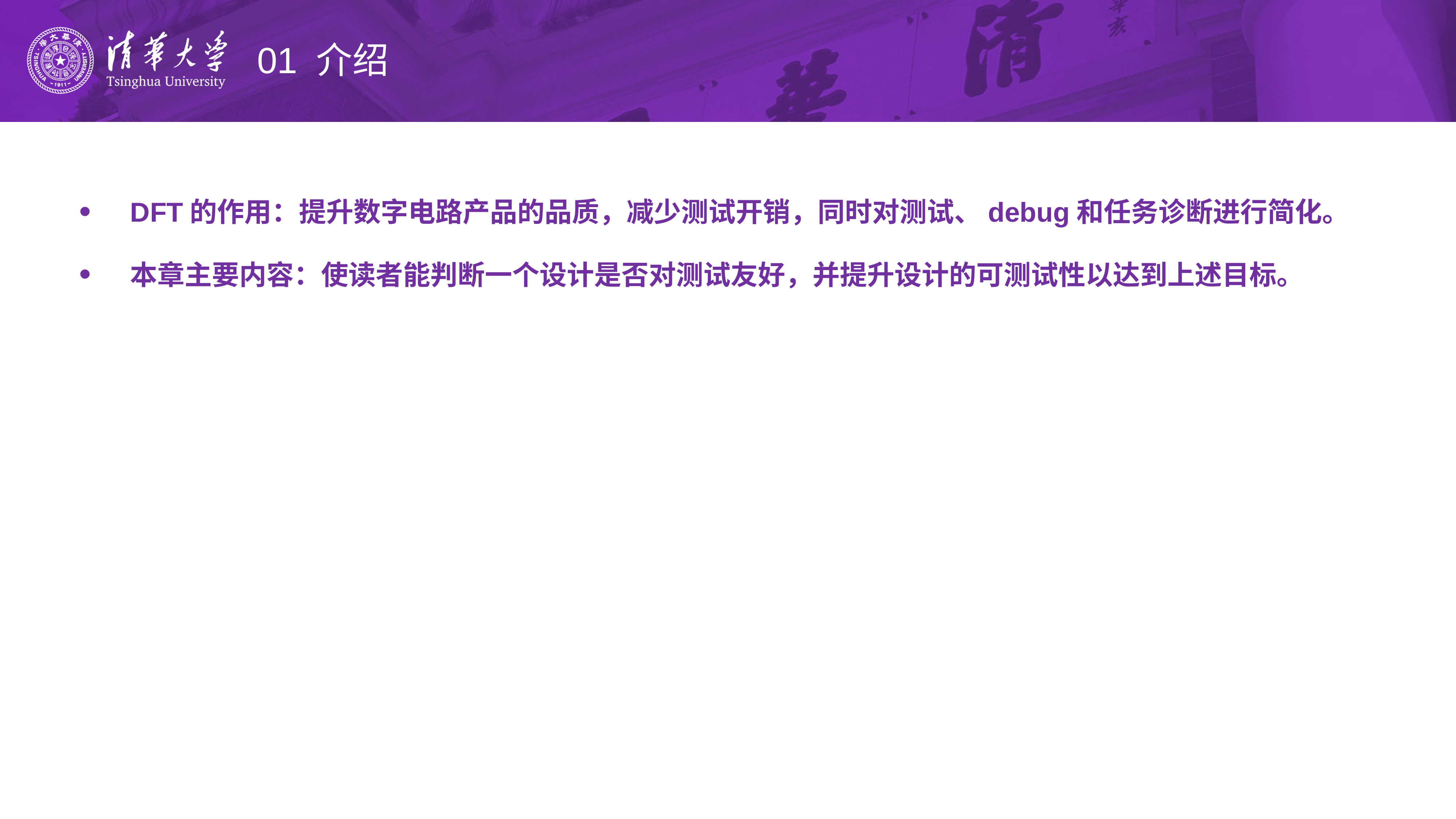

# 01 介绍
DFT的作用：提升数字电路产品的品质，减少测试开销，同时对测试、debug和任务诊断进行简化。
本章主要内容：使读者能判断一个设计是否对测试友好，并提升设计的可测试性以达到上述目标。